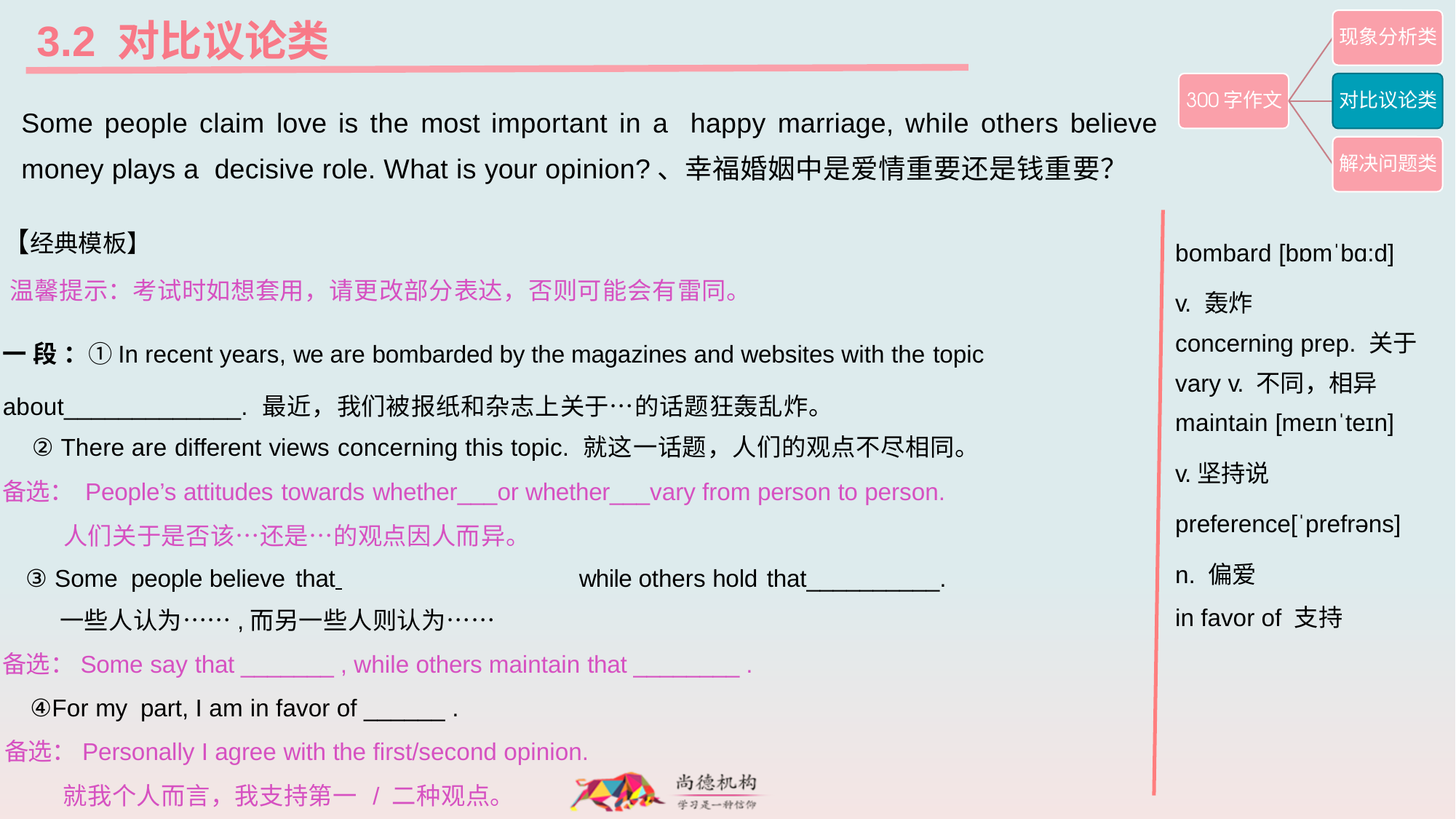

3.2 对比议论类
300字作文

现象分析类

对比议论类

解决问题类
Some people claim love is the most important in a  happy marriage, while others believe money plays a  decisive role. What is your opinion?、幸福婚姻中是爱情重要还是钱重要？

bombard [bɒmˈbɑ:d]
v. 轰炸
concerning prep. 关于 vary v. 不同，相异 maintain [meɪnˈteɪn]
v.坚持说
preference[ˈprefrəns]
n. 偏爱
in favor of 支持
【经典模板】
温馨提示：考试时如想套用，请更改部分表达，否则可能会有雷同。
一 段 ：①In recent years, we are bombarded by the magazines and websites with the topic about_____________. 最近，我们被报纸和杂志上关于…的话题狂轰乱炸。

② There are different views concerning this topic. 就这一话题，人们的观点不尽相同。
备选： People’s attitudes towards whether___or whether___vary from person to person.
          人们关于是否该…还是…的观点因人而异。
③ Some  people believe that 	while others hold that__________.
     一些人认为……,而另一些人则认为……
备选：Some say that _______ , while others maintain that ________ .
④For my  part, I am in favor of ______ .
备选：Personally I agree with the first/second opinion.
         就我个人而言，我支持第一 / 二种观点。